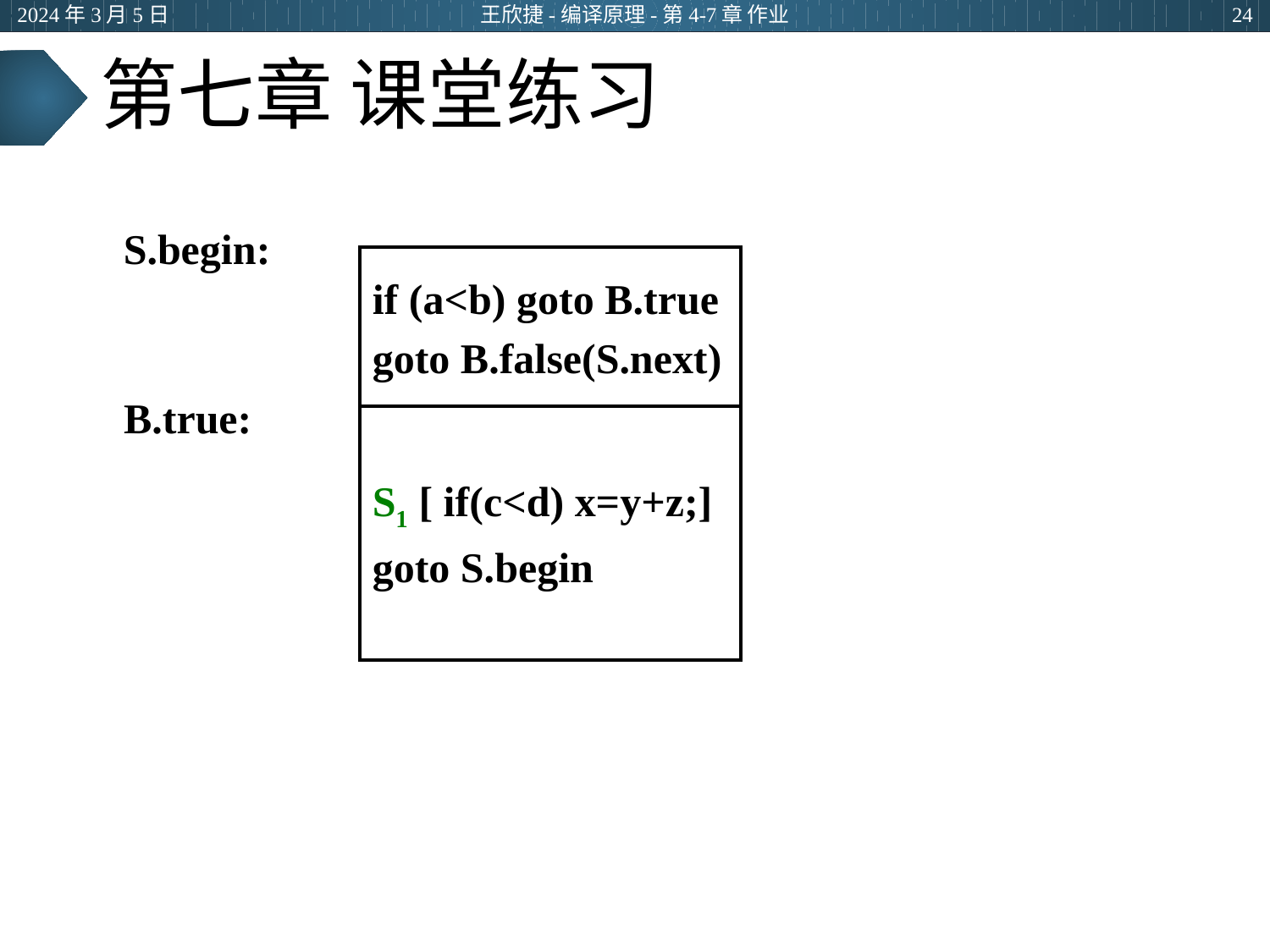

2024年3月5日
王欣捷-编译原理-第4-7章 作业
24
# 第七章 课堂练习
S.begin:
if (a<b) goto B.true
goto B.false(S.next)
B.true:
S1 [ if(c<d) x=y+z;]
goto S.begin